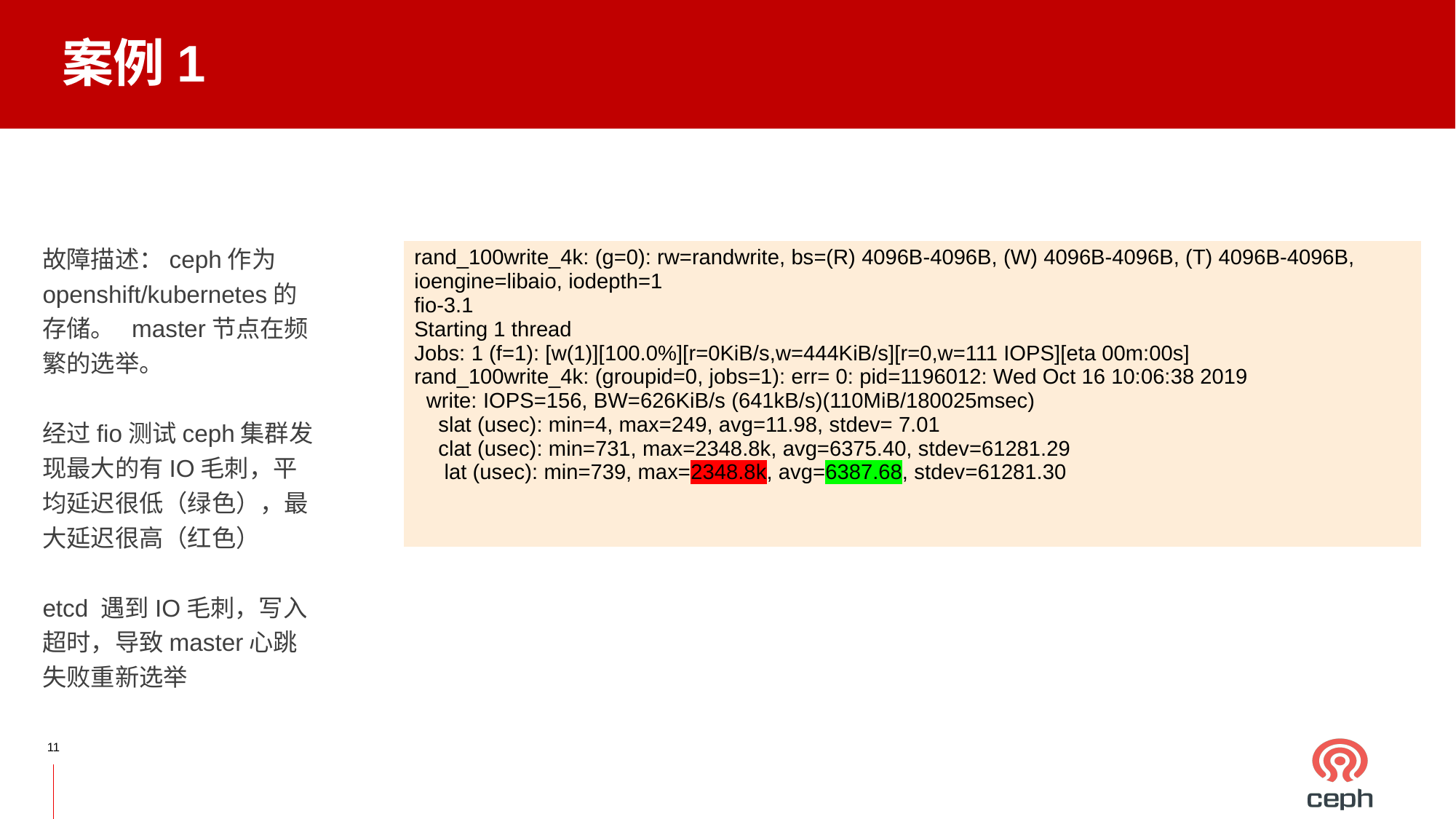

案例1
故障描述：ceph作为openshift/kubernetes的存储。  master节点在频繁的选举。

经过fio测试ceph集群发现最大的有IO毛刺，平均延迟很低（绿色），最大延迟很高（红色）

etcd 遇到IO毛刺，写入超时，导致master心跳失败重新选举
| rand\_100write\_4k: (g=0): rw=randwrite, bs=(R) 4096B-4096B, (W) 4096B-4096B, (T) 4096B-4096B, ioengine=libaio, iodepth=1 fio-3.1 Starting 1 thread Jobs: 1 (f=1): [w(1)][100.0%][r=0KiB/s,w=444KiB/s][r=0,w=111 IOPS][eta 00m:00s] rand\_100write\_4k: (groupid=0, jobs=1): err= 0: pid=1196012: Wed Oct 16 10:06:38 2019 write: IOPS=156, BW=626KiB/s (641kB/s)(110MiB/180025msec) slat (usec): min=4, max=249, avg=11.98, stdev= 7.01 clat (usec): min=731, max=2348.8k, avg=6375.40, stdev=61281.29 lat (usec): min=739, max=2348.8k, avg=6387.68, stdev=61281.30 |
| --- |
11